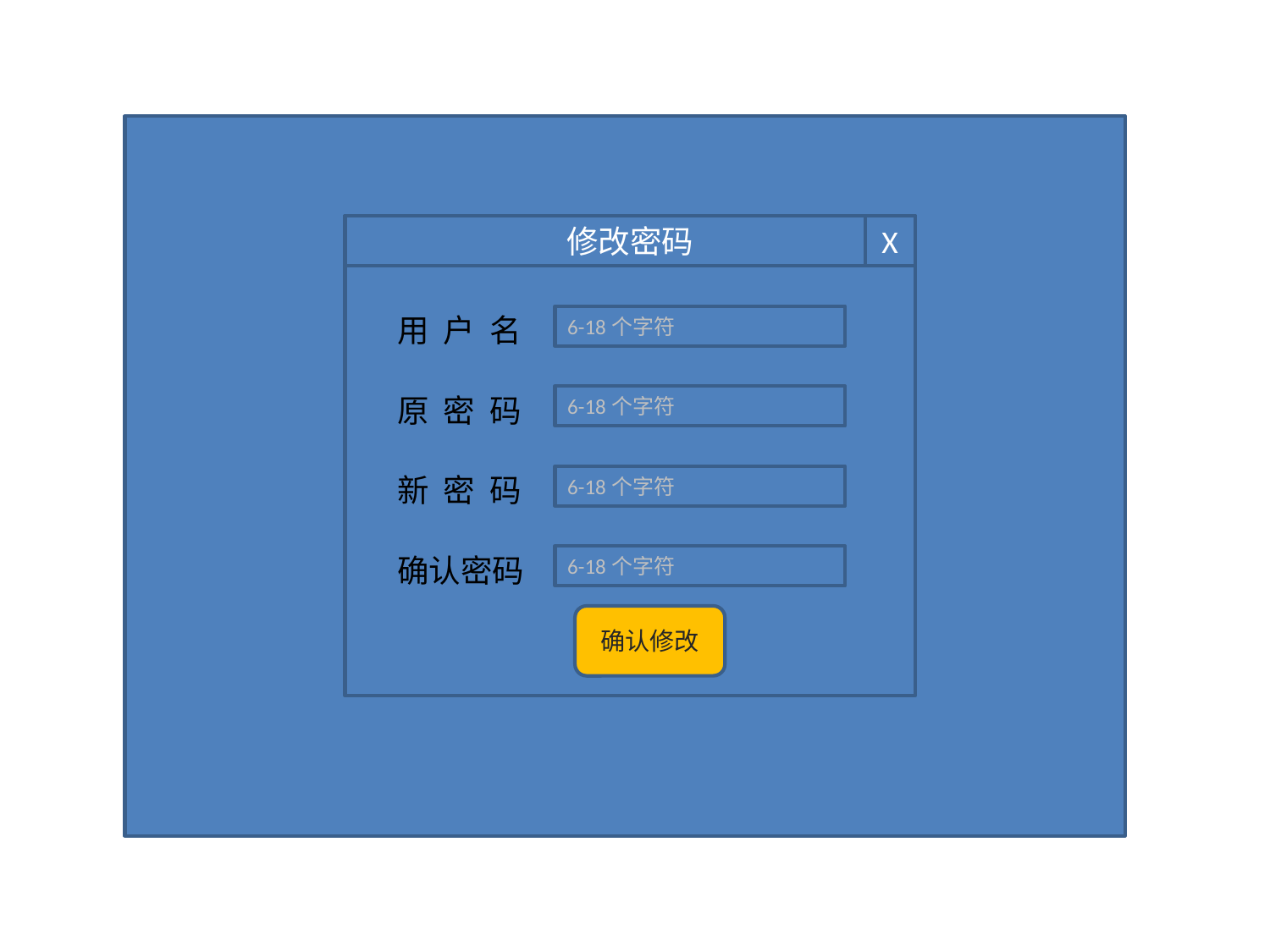

修改密码
X
用  户  名
6-18个字符
原  密  码
6-18个字符
新  密  码
6-18个字符
确认密码
6-18个字符
确认修改